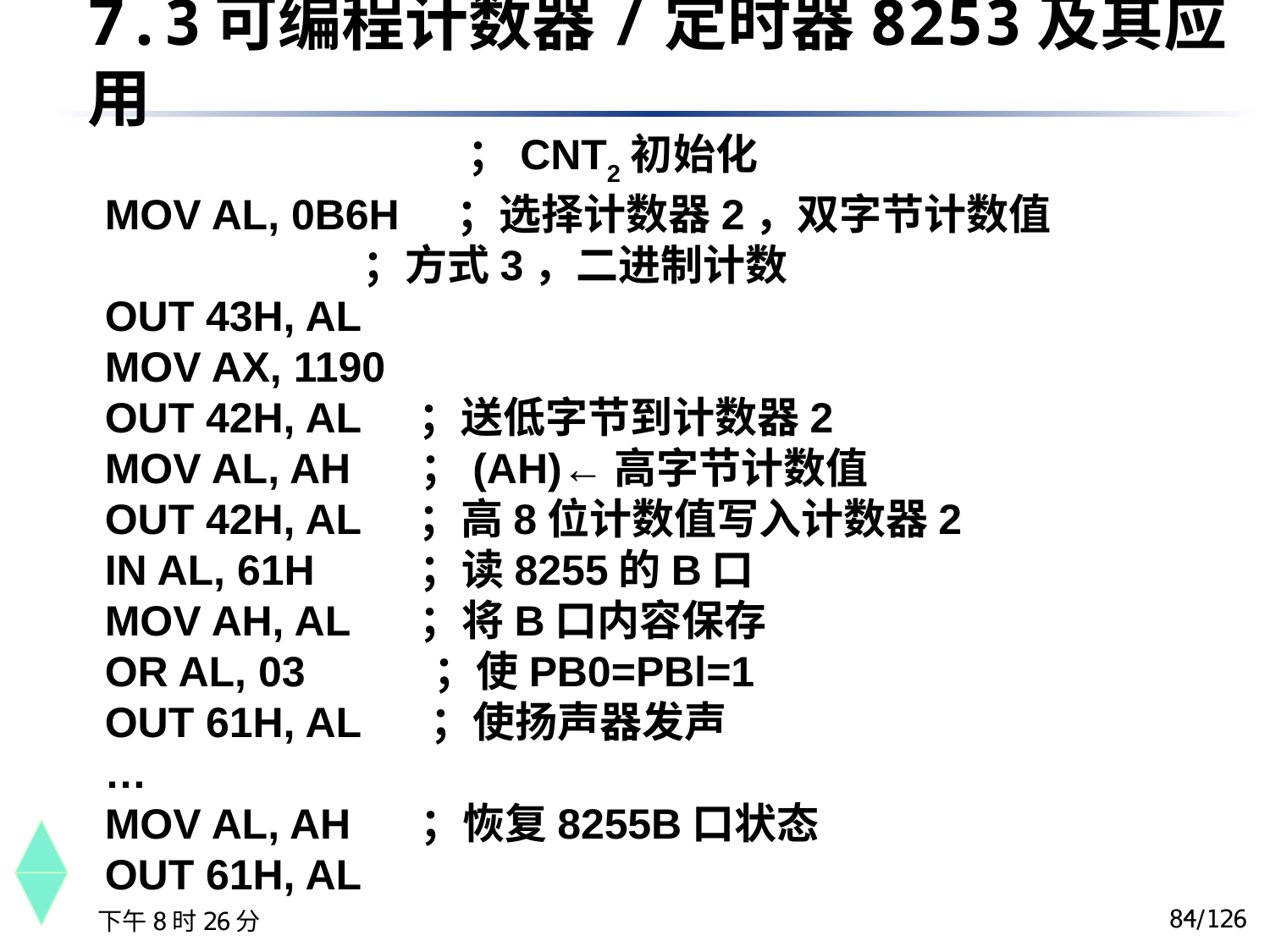

7.3	可编程计数器/定时器8253及其应用
 			  ；CNT2初始化
    MOV AL, 0B6H    ；选择计数器2，双字节计数值
                               ；方式3，二进制计数
    OUT 43H, AL
    MOV AX, 1190
    OUT 42H, AL    ；送低字节到计数器2
    MOV AL, AH     ；(AH)←高字节计数值
    OUT 42H, AL    ；高8位计数值写入计数器2
    IN AL, 61H        ；读8255的B口
    MOV AH, AL     ；将B口内容保存
    OR AL, 03          ；使PB0=PBl=1
    OUT 61H, AL     ；使扬声器发声
    …
    MOV AL, AH     ；恢复8255B口状态
    OUT 61H, AL
84/126
下午8时26分